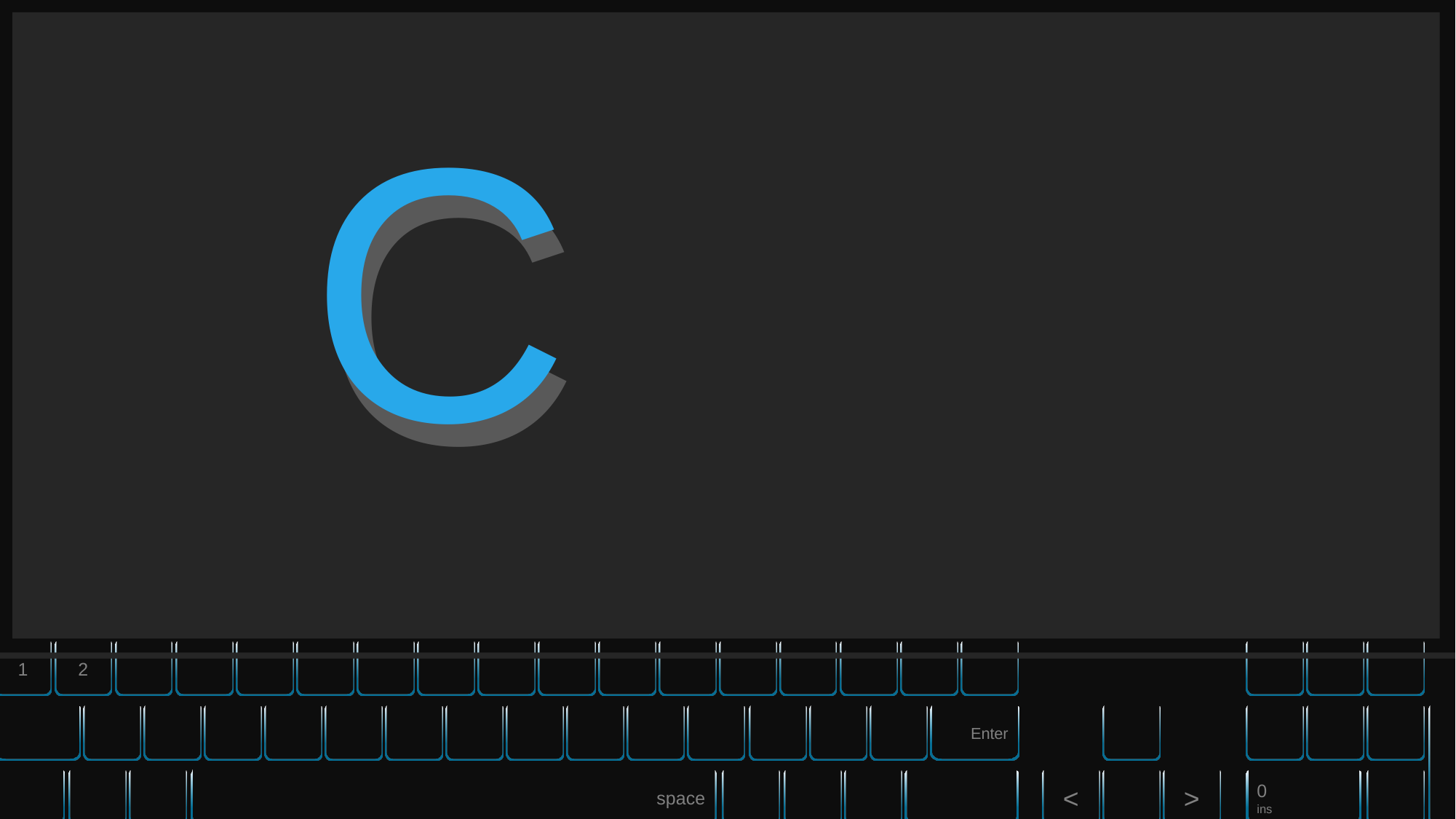

C
C
語言基礎教學

2
1

Enter

space
>

<
0
ins